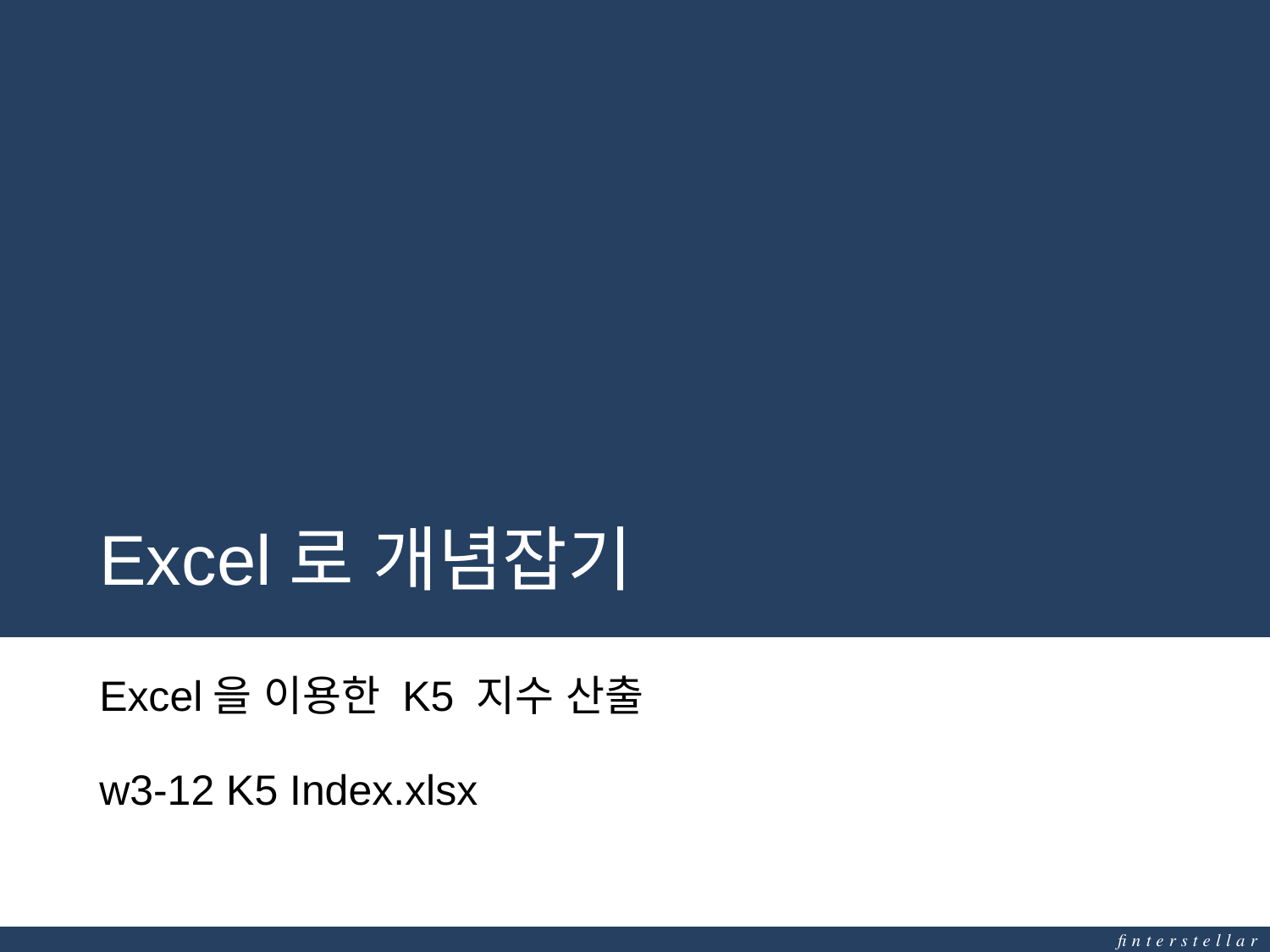

# Excel로 개념잡기
Excel을 이용한 K5 지수 산출
w3-12 K5 Index.xlsx